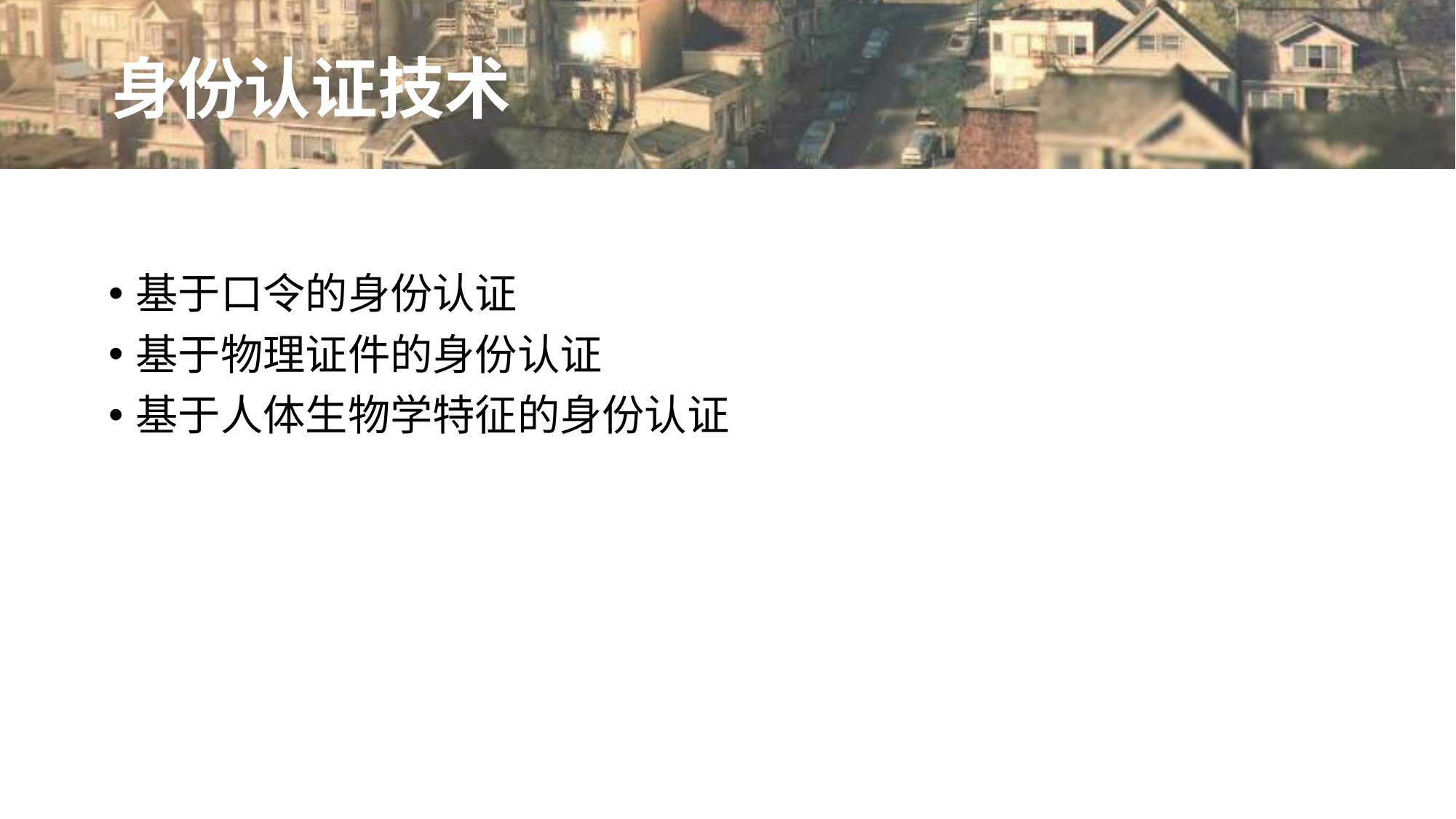

# 身份认证技术
基于口令的身份认证
基于物理证件的身份认证
基于人体生物学特征的身份认证